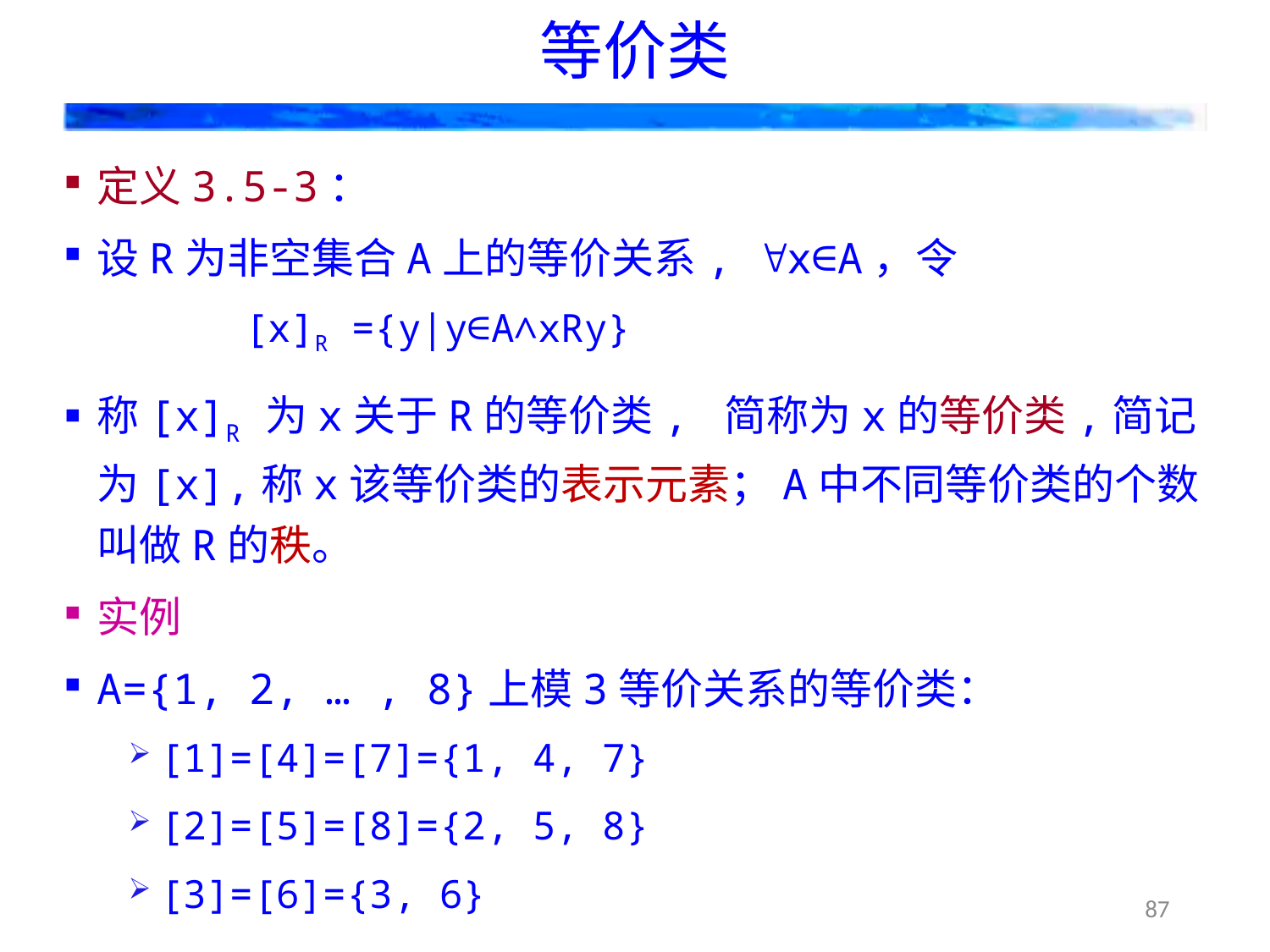

# 等价类
定义3.5-3：
设R为非空集合A上的等价关系, ∀x∈A，令
     [x]R ={y|y∈A∧xRy}
称[x]R 为x关于R的等价类, 简称为x的等价类,简记为[x],称x该等价类的表示元素；A中不同等价类的个数叫做R的秩。
实例
A={1, 2, … , 8}上模3等价关系的等价类：
[1]=[4]=[7]={1, 4, 7}
[2]=[5]=[8]={2, 5, 8}
[3]=[6]={3, 6}
87